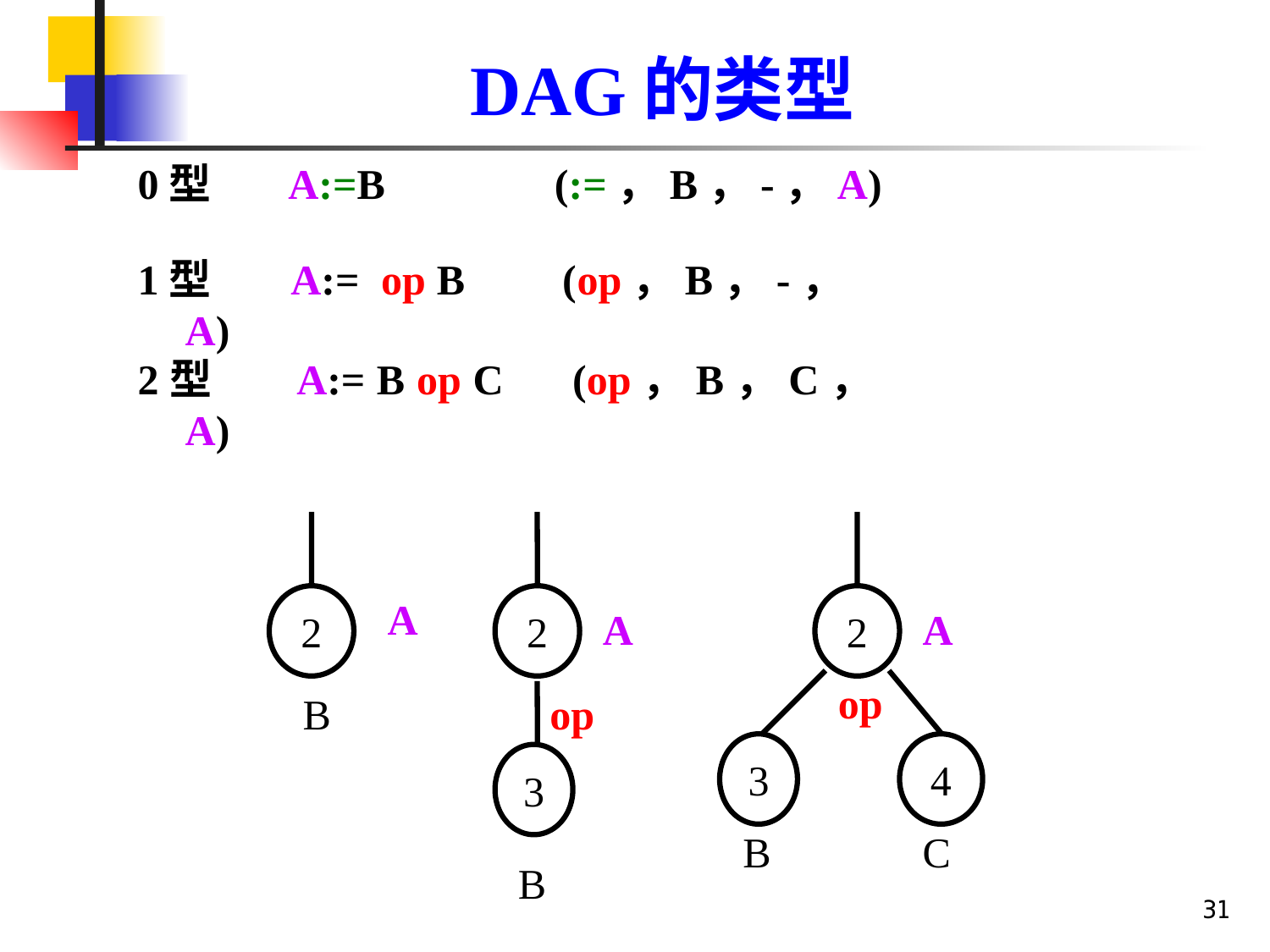

# DAG的类型
0型       A:=B                (:=，B，-，A)
1型       A:=  op B         (op，B，-，A)
2型       A:= B op C      (op，B，C，A)

2
A
2
2
A
A

op

B
op

3
4
3
B
C
B
31